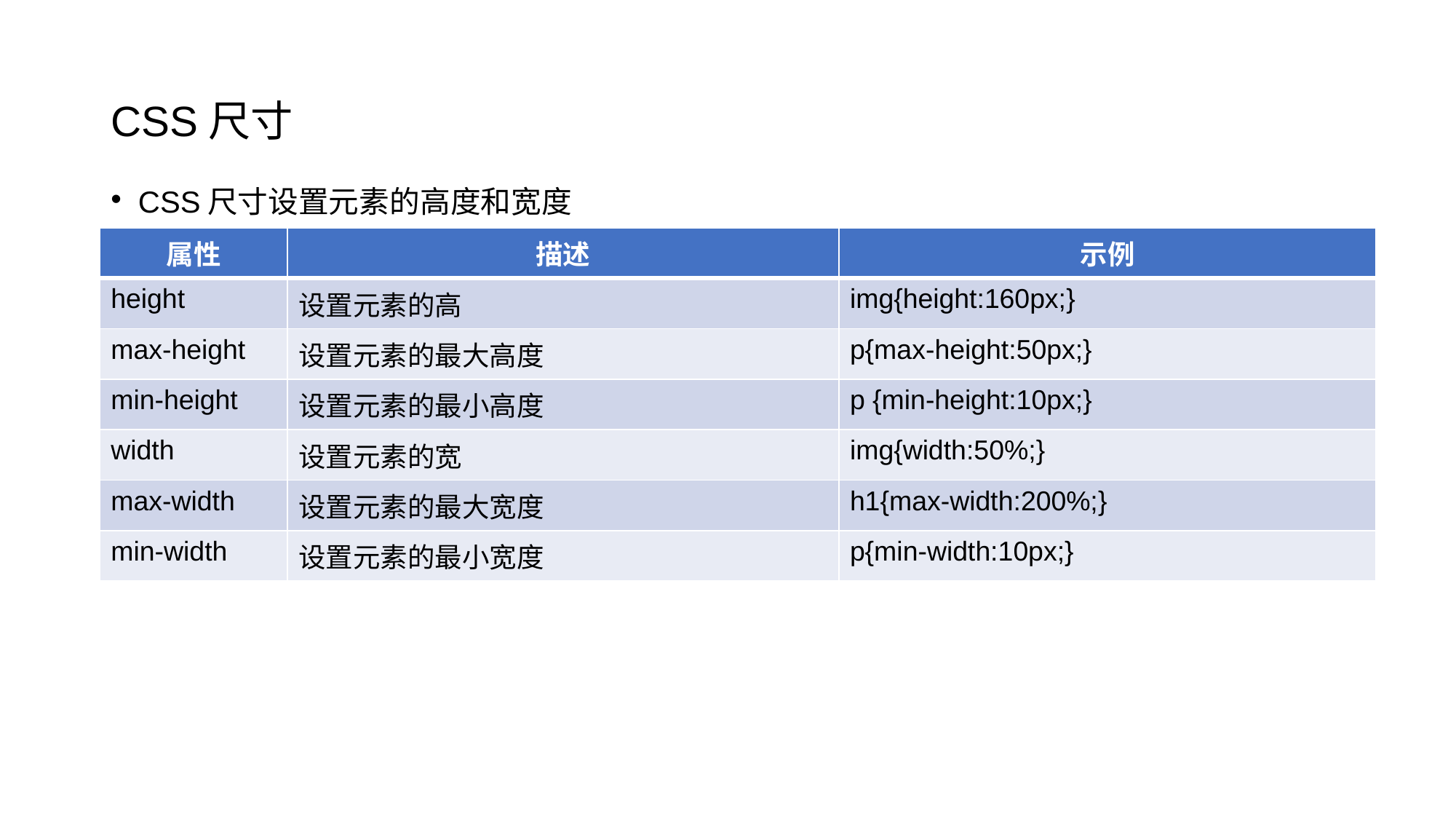

# CSS尺寸
CSS尺寸设置元素的高度和宽度
| 属性 | 描述 | 示例 |
| --- | --- | --- |
| height | 设置元素的高 | img{height:160px;} |
| max-height | 设置元素的最大高度 | p{max-height:50px;} |
| min-height | 设置元素的最小高度 | p {min-height:10px;} |
| width | 设置元素的宽 | img{width:50%;} |
| max-width | 设置元素的最大宽度 | h1{max-width:200%;} |
| min-width | 设置元素的最小宽度 | p{min-width:10px;} |